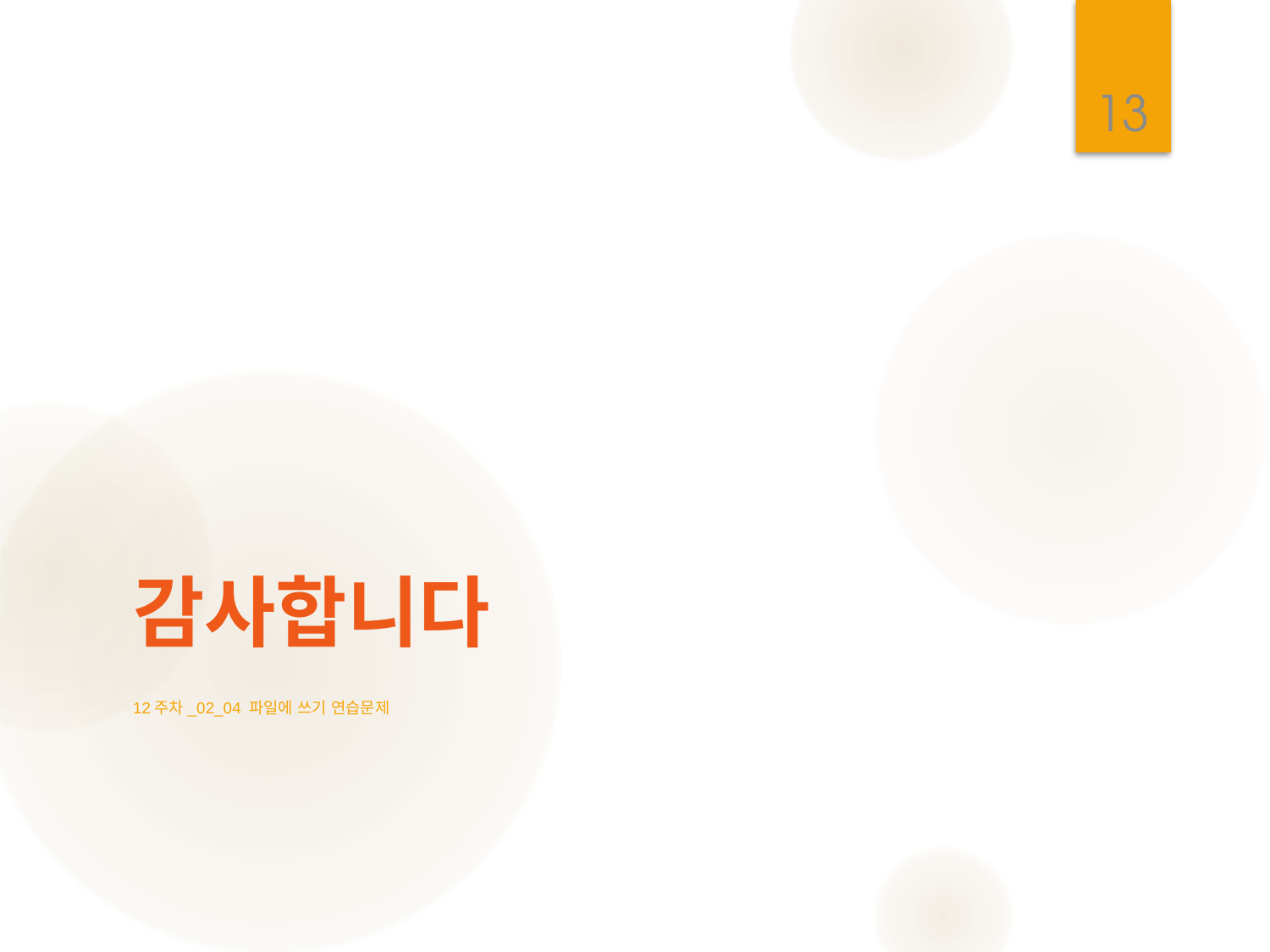

13
# 감사합니다
12주차_02_04 파일에 쓰기 연습문제